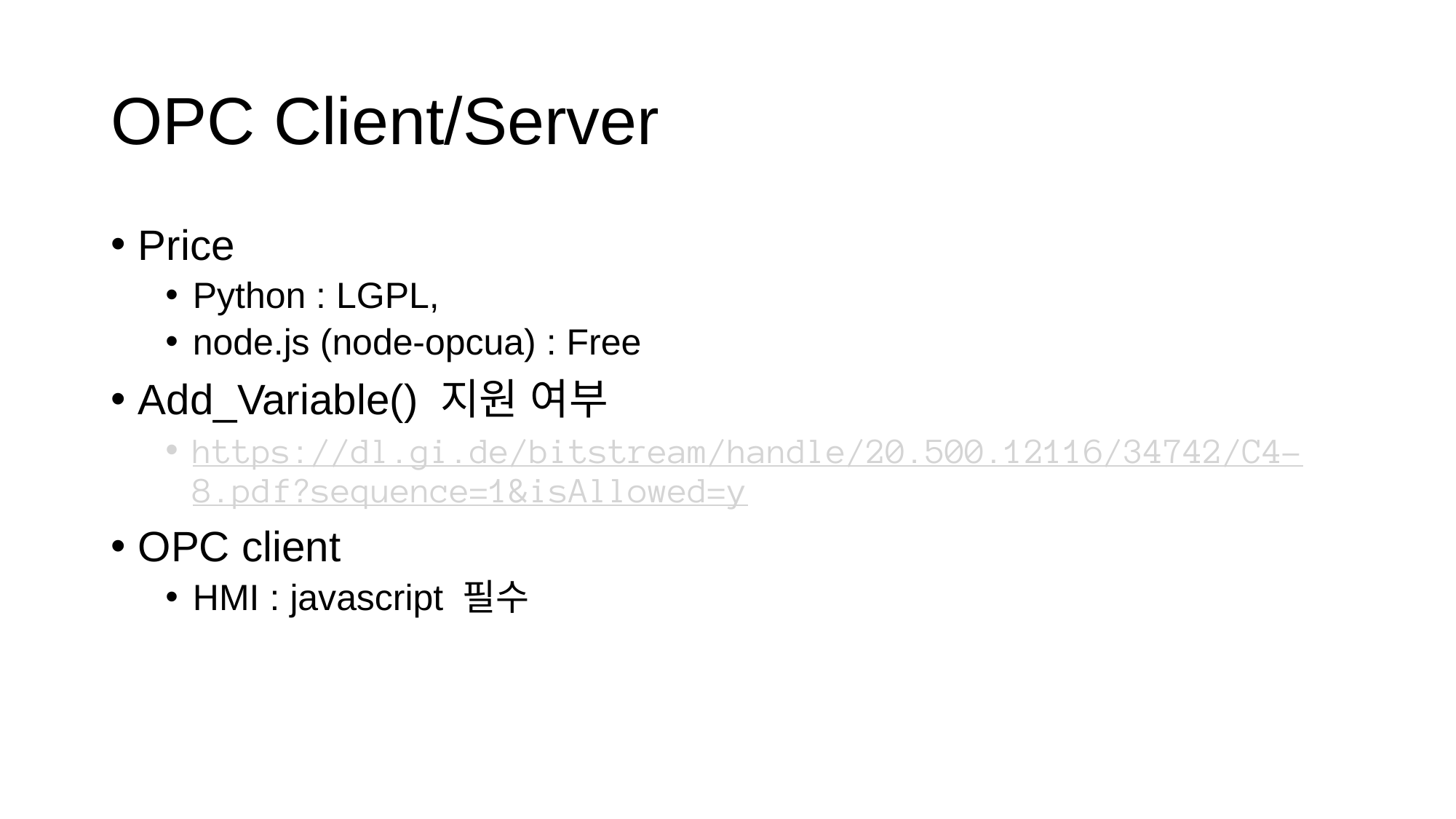

# OPC Client/Server
Price
Python : LGPL,
node.js (node-opcua) : Free
Add_Variable() 지원 여부
https://dl.gi.de/bitstream/handle/20.500.12116/34742/C4-8.pdf?sequence=1&isAllowed=y
OPC client
HMI : javascript 필수